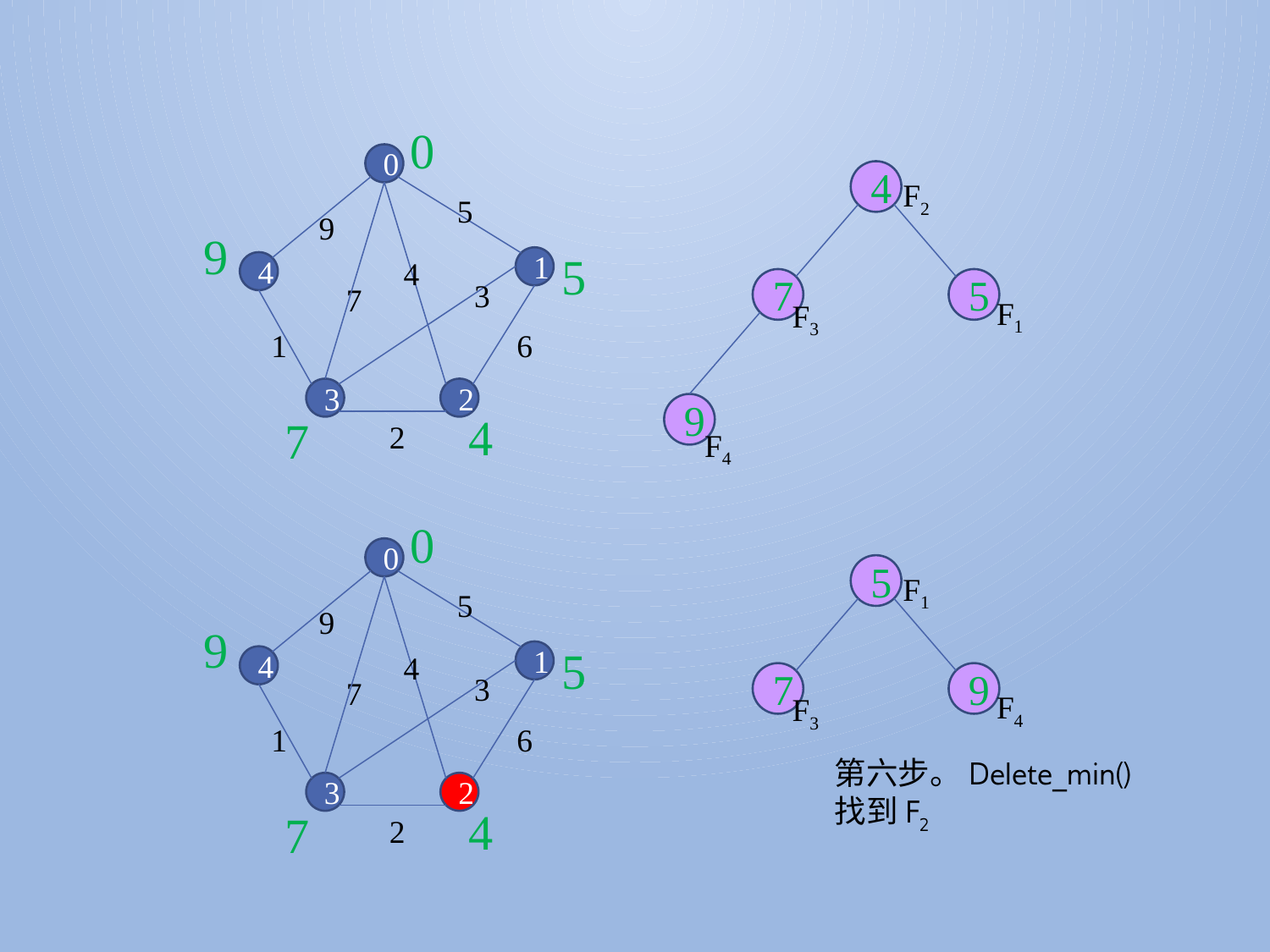

0
0
5
9
9
5
1
4
4
3
7
1
6
3
2
4
7
2
4
F2
7
5
F1
F3
9
F4
0
0
5
9
9
5
1
4
4
3
7
1
6
3
2
4
7
2
5
F1
7
9
F4
F3
第六步。Delete_min()
找到F2